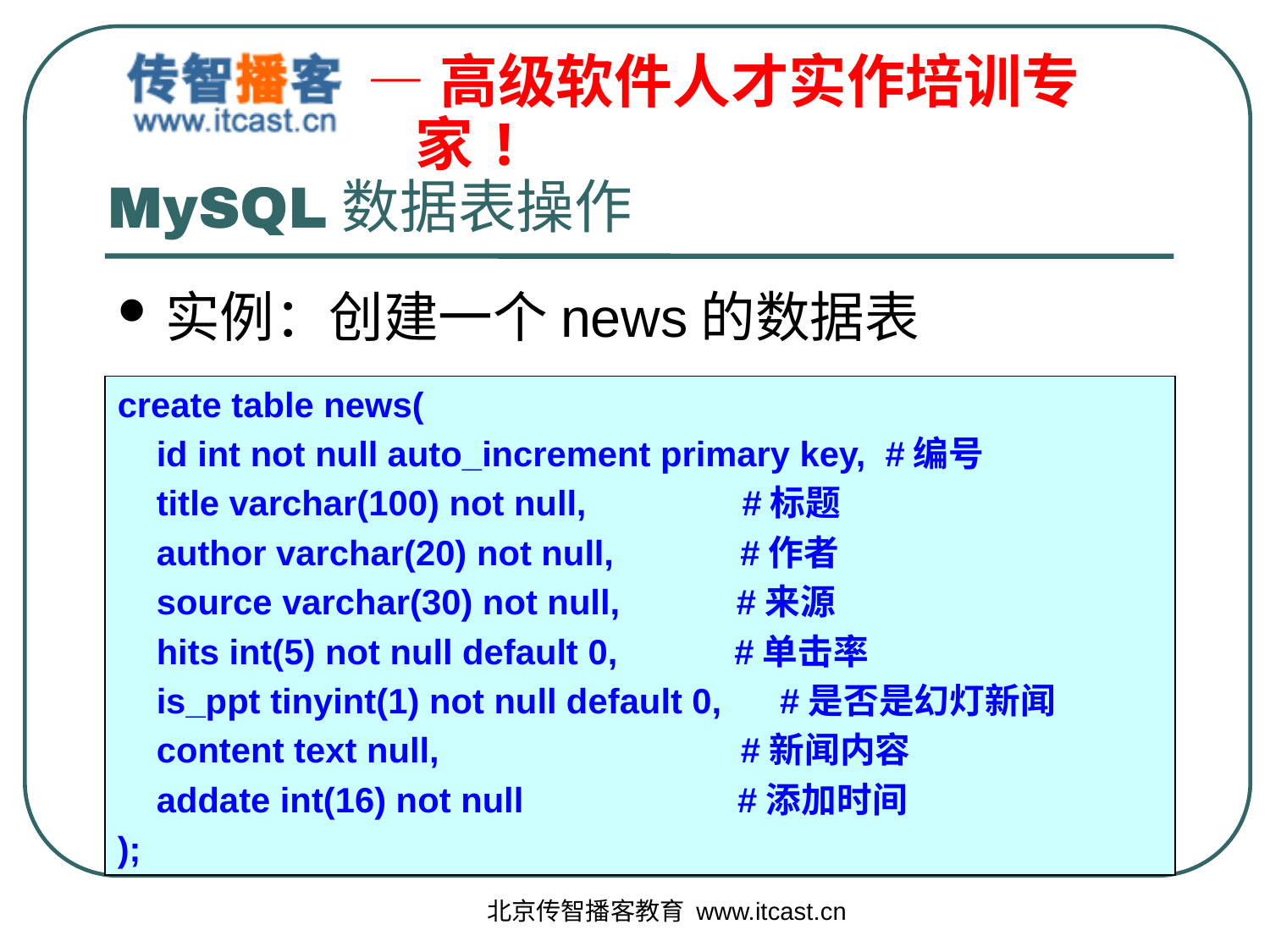

# MySQL数据表操作
实例：创建一个news的数据表
create table news(
    id int not null auto_increment primary key,  #编号
    title varchar(100) not null,                #标题
    author varchar(20) not null,             #作者
    source varchar(30) not null,            #来源
    hits int(5) not null default 0,            #单击率
    is_ppt tinyint(1) not null default 0,      #是否是幻灯新闻
    content text null,                               #新闻内容
    addate int(16) not null                      #添加时间
);